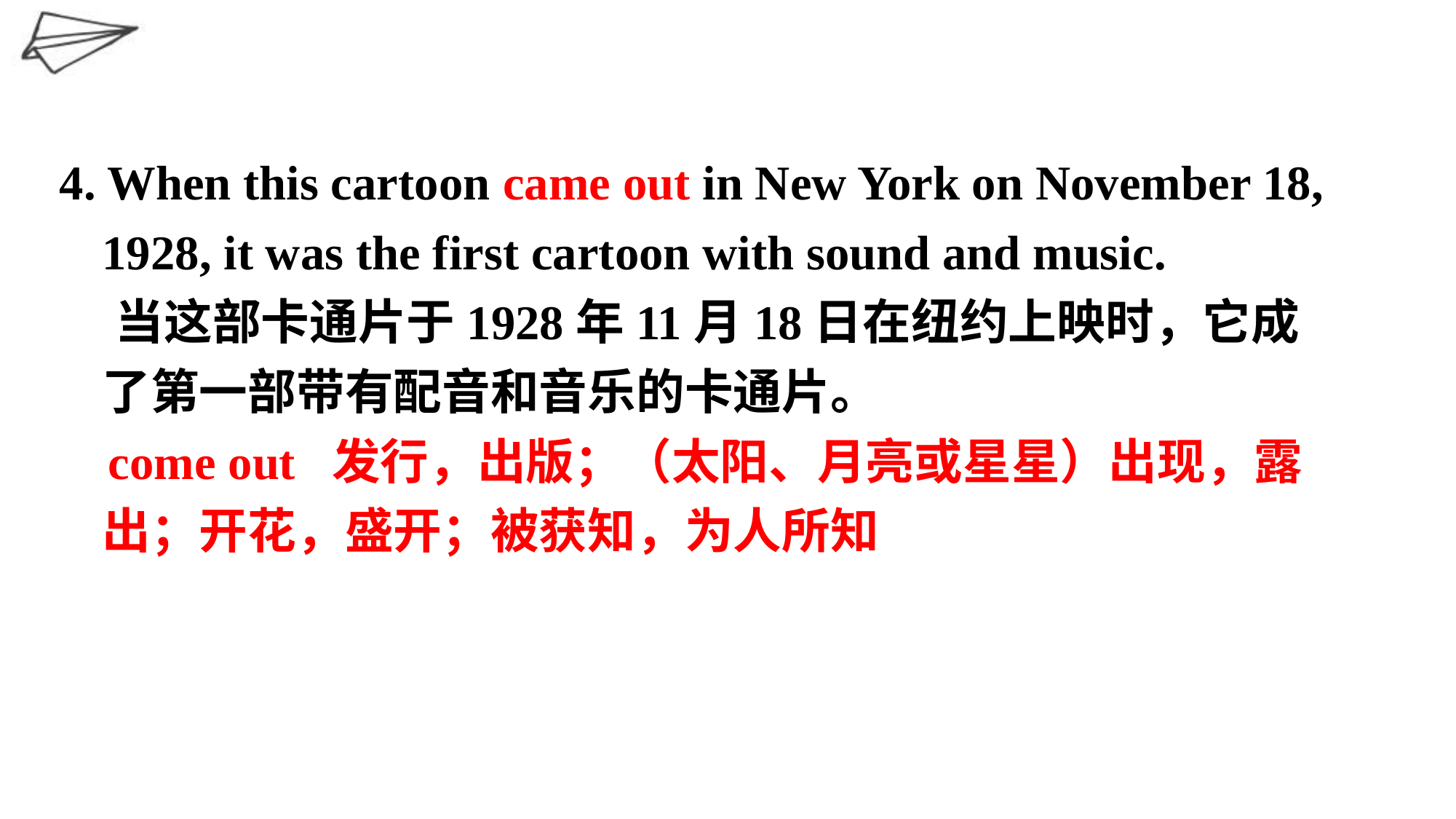

4. When this cartoon came out in New York on November 18, 1928, it was the first cartoon with sound and music.
    当这部卡通片于1928年11月18日在纽约上映时，它成了第一部带有配音和音乐的卡通片。
    come out  发行，出版；（太阳、月亮或星星）出现，露出；开花，盛开；被获知，为人所知